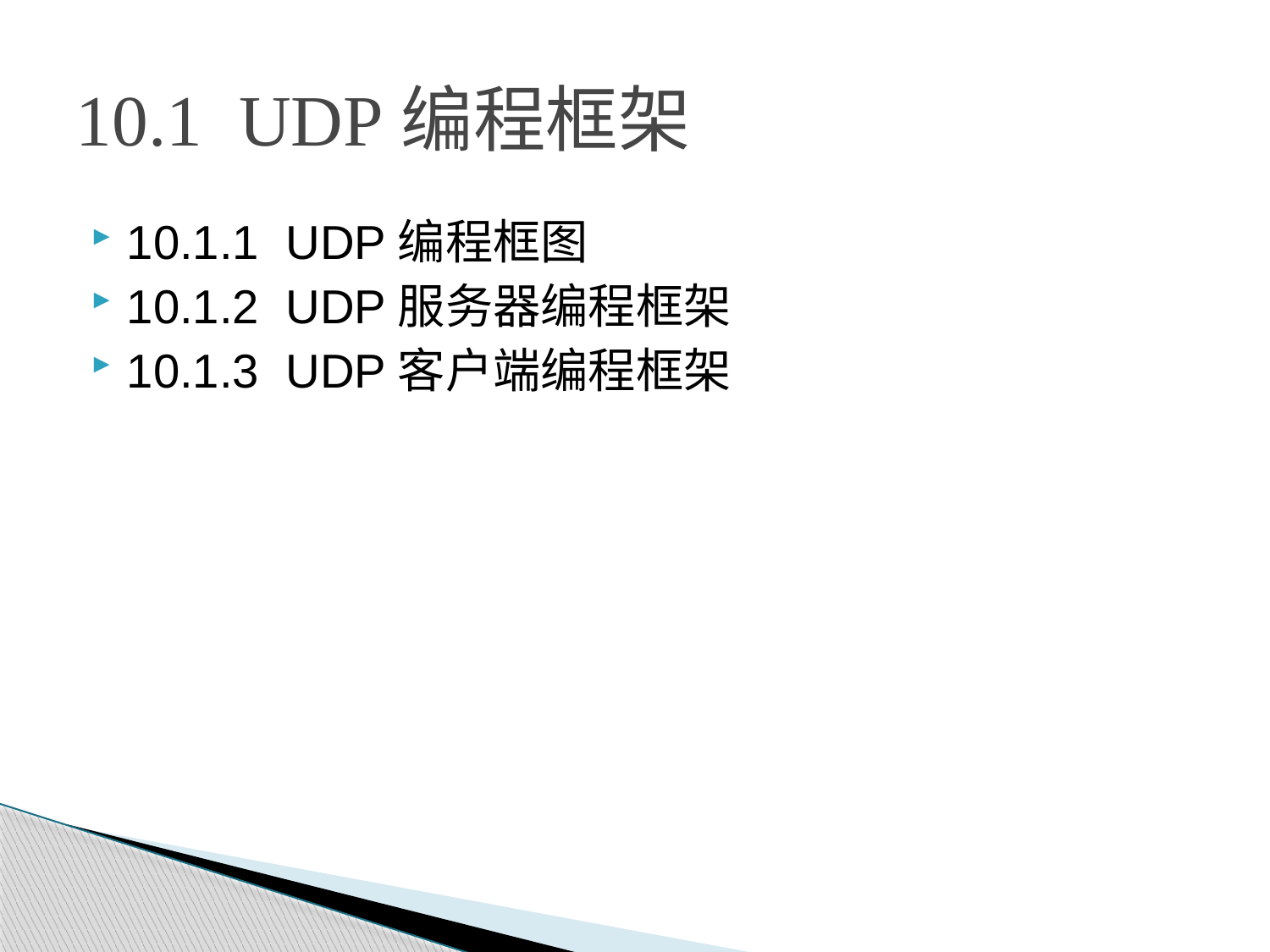

# 10.1  UDP编程框架
10.1.1  UDP编程框图
10.1.2  UDP服务器编程框架
10.1.3  UDP客户端编程框架